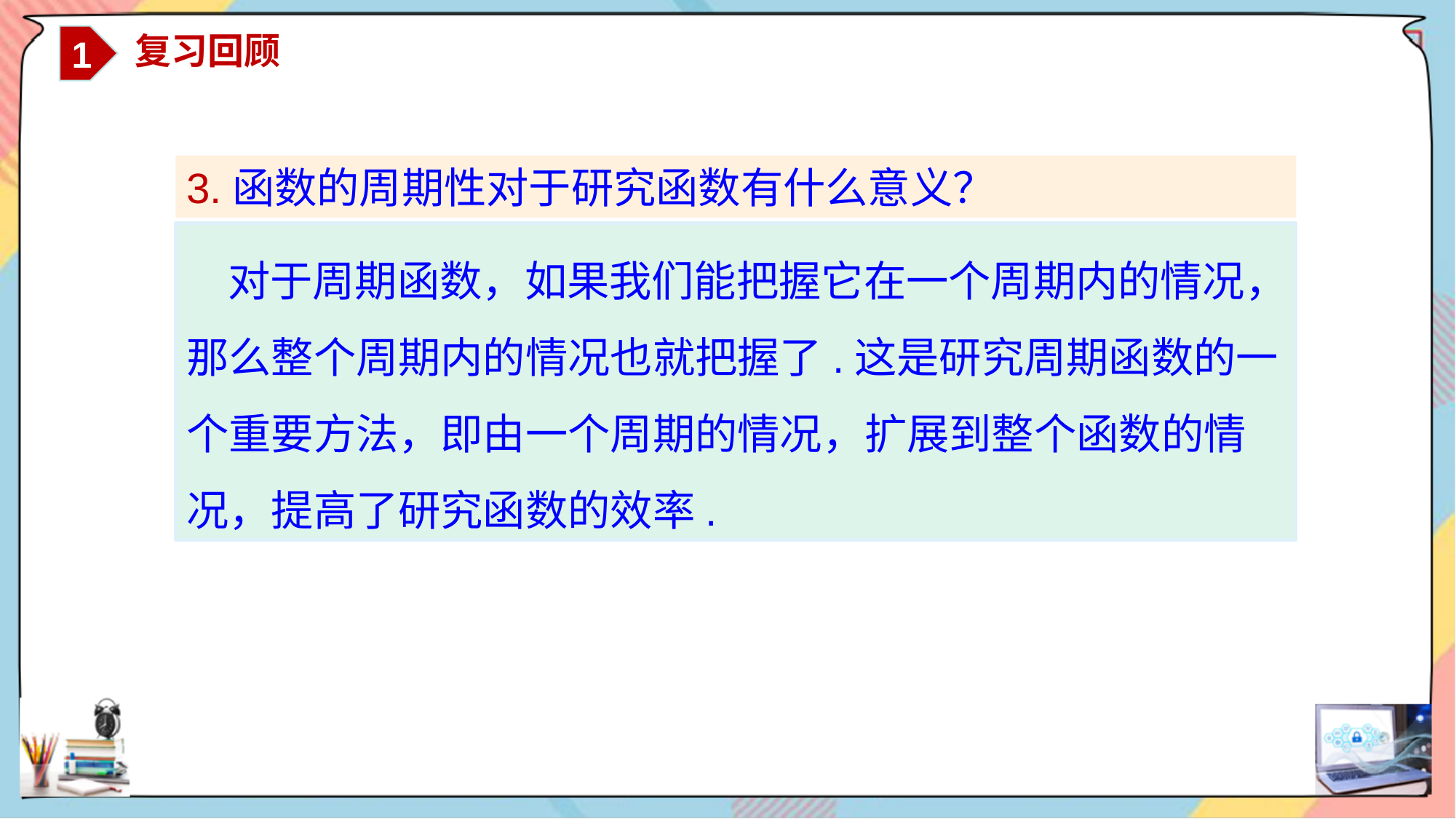

1
 复习回顾
3.函数的周期性对于研究函数有什么意义？
    对于周期函数，如果我们能把握它在一个周期内的情况，那么整个周期内的情况也就把握了.这是研究周期函数的一个重要方法，即由一个周期的情况，扩展到整个函数的情况，提高了研究函数的效率.